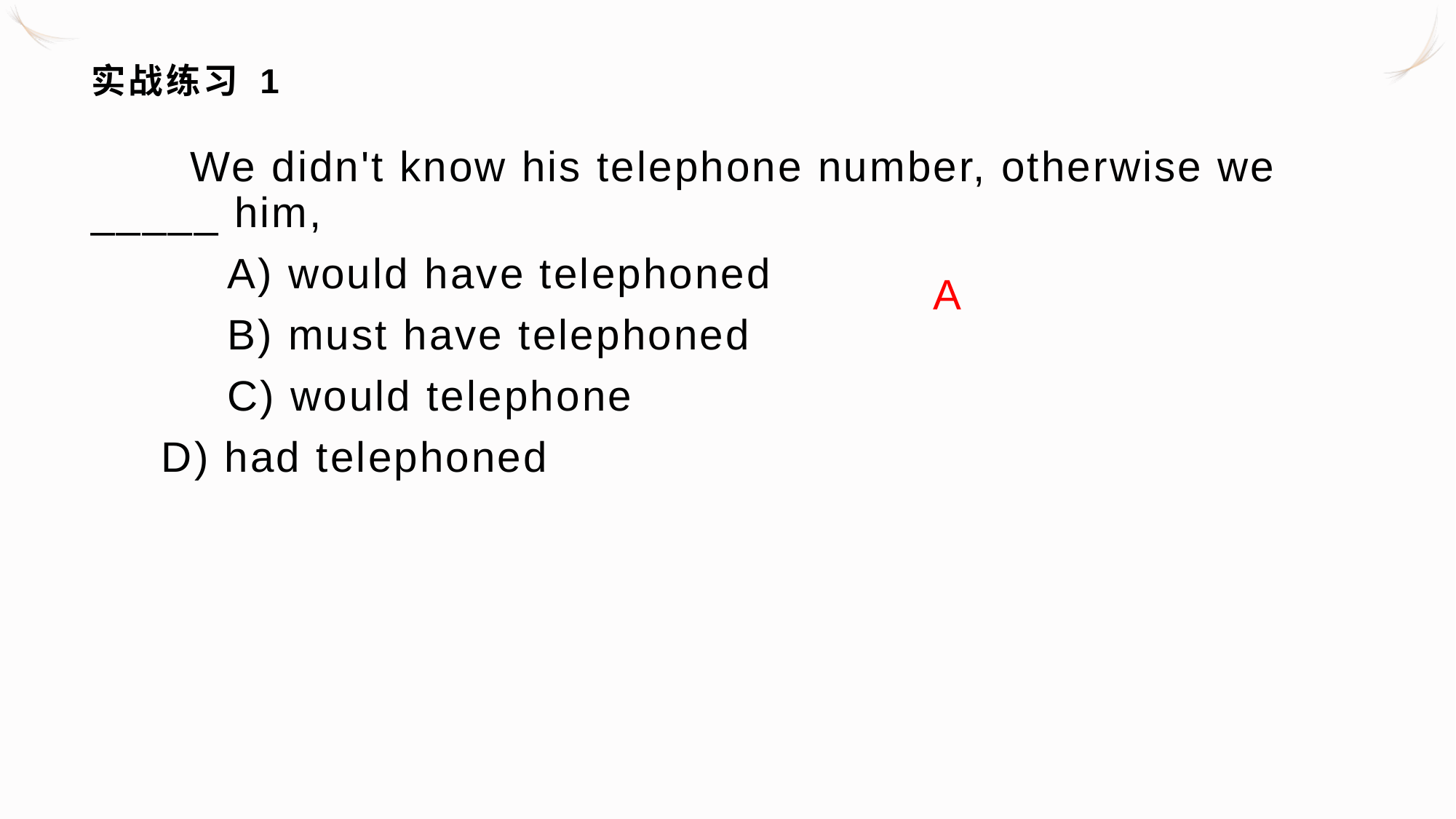

# 实战练习 1
　　We didn't know his telephone number, otherwise we _____ him,
		A) would have telephoned
		B) must have telephoned
		C) would telephone
     D) had telephoned
A